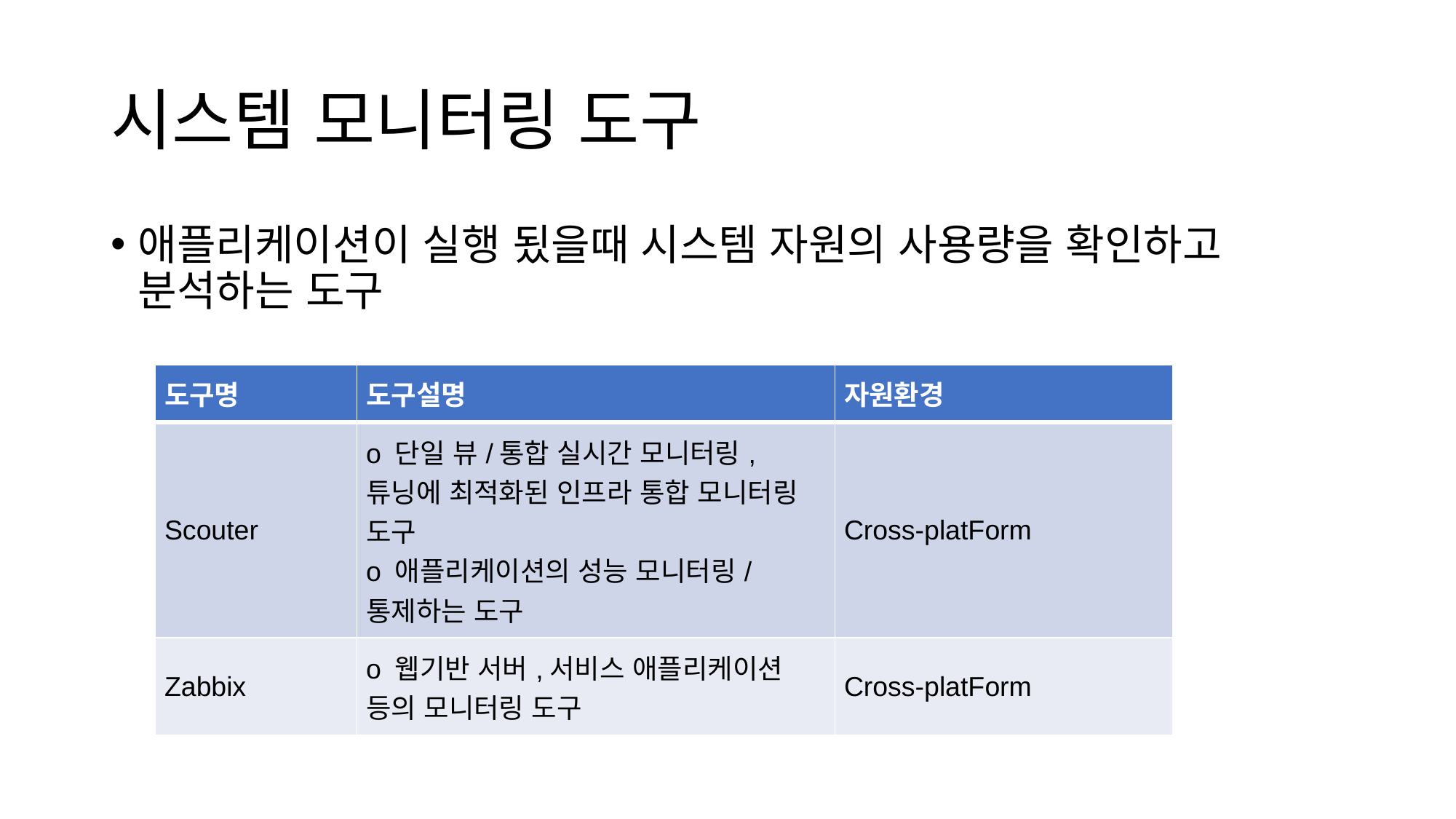

# 시스템 모니터링 도구
애플리케이션이 실행 됬을때 시스템 자원의 사용량을 확인하고 분석하는 도구

| 도구명 | 도구설명 | 자원환경 |
| --- | --- | --- |
| Scouter | o 단일 뷰/통합 실시간 모니터링,튜닝에 최적화된 인프라 통합 모니터링 도구 o 애플리케이션의 성능 모니터링/통제하는 도구 | Cross-platForm |
| Zabbix | o 웹기반 서버,서비스 애플리케이션 등의 모니터링 도구 | Cross-platForm |